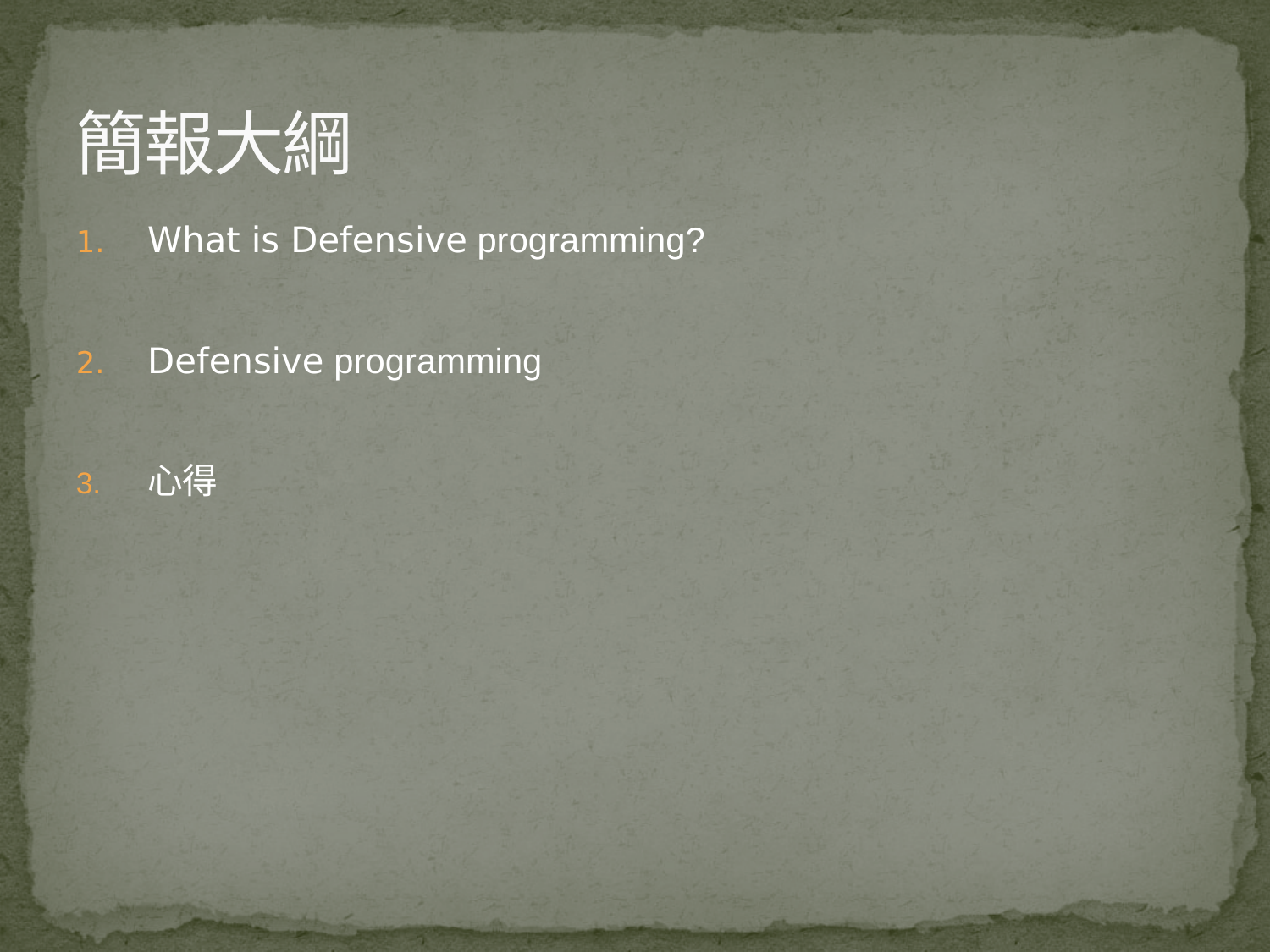

# 簡報大綱
What is Defensive programming?

Defensive programming

心得